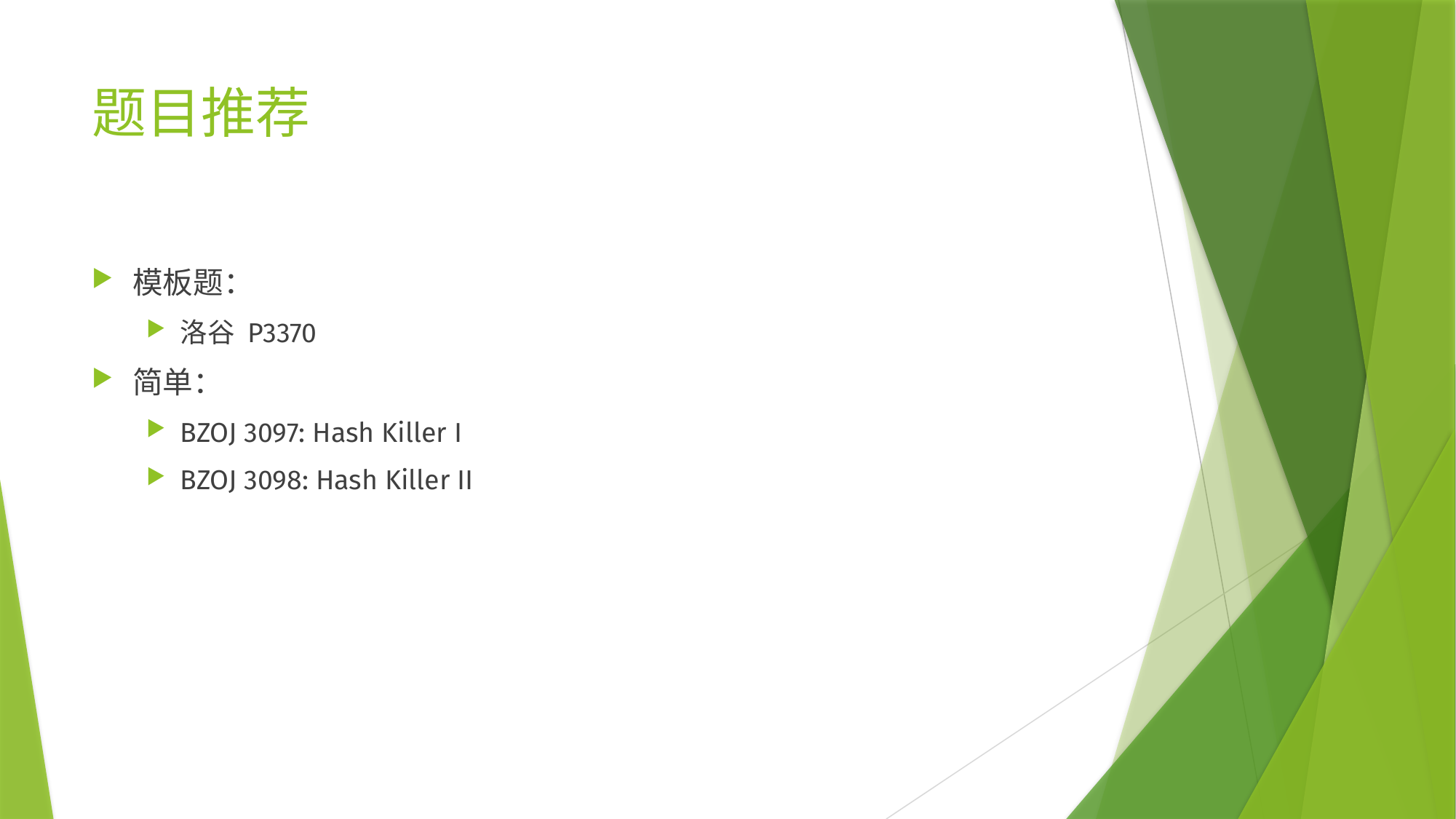

# 题目推荐
模板题：
洛谷 P3370
简单：
BZOJ 3097: Hash Killer I
BZOJ 3098: Hash Killer II